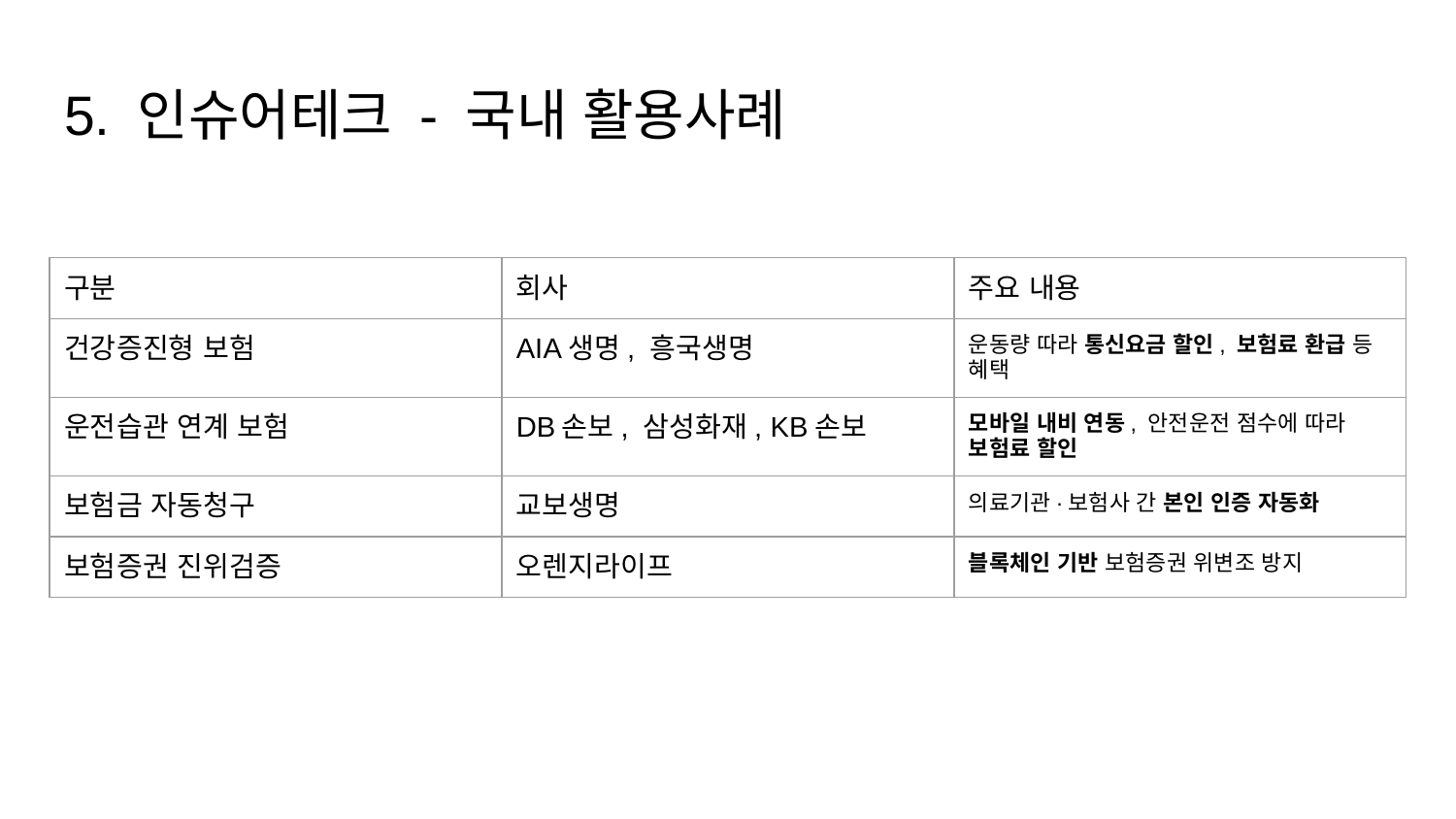

# 5. 인슈어테크 - 국내 활용사례
| 구분 | 회사 | 주요 내용 |
| --- | --- | --- |
| 건강증진형 보험 | AIA생명, 흥국생명 | 운동량 따라 통신요금 할인, 보험료 환급 등 혜택 |
| 운전습관 연계 보험 | DB손보, 삼성화재, KB손보 | 모바일 내비 연동, 안전운전 점수에 따라 보험료 할인 |
| 보험금 자동청구 | 교보생명 | 의료기관·보험사 간 본인 인증 자동화 |
| 보험증권 진위검증 | 오렌지라이프 | 블록체인 기반 보험증권 위변조 방지 |